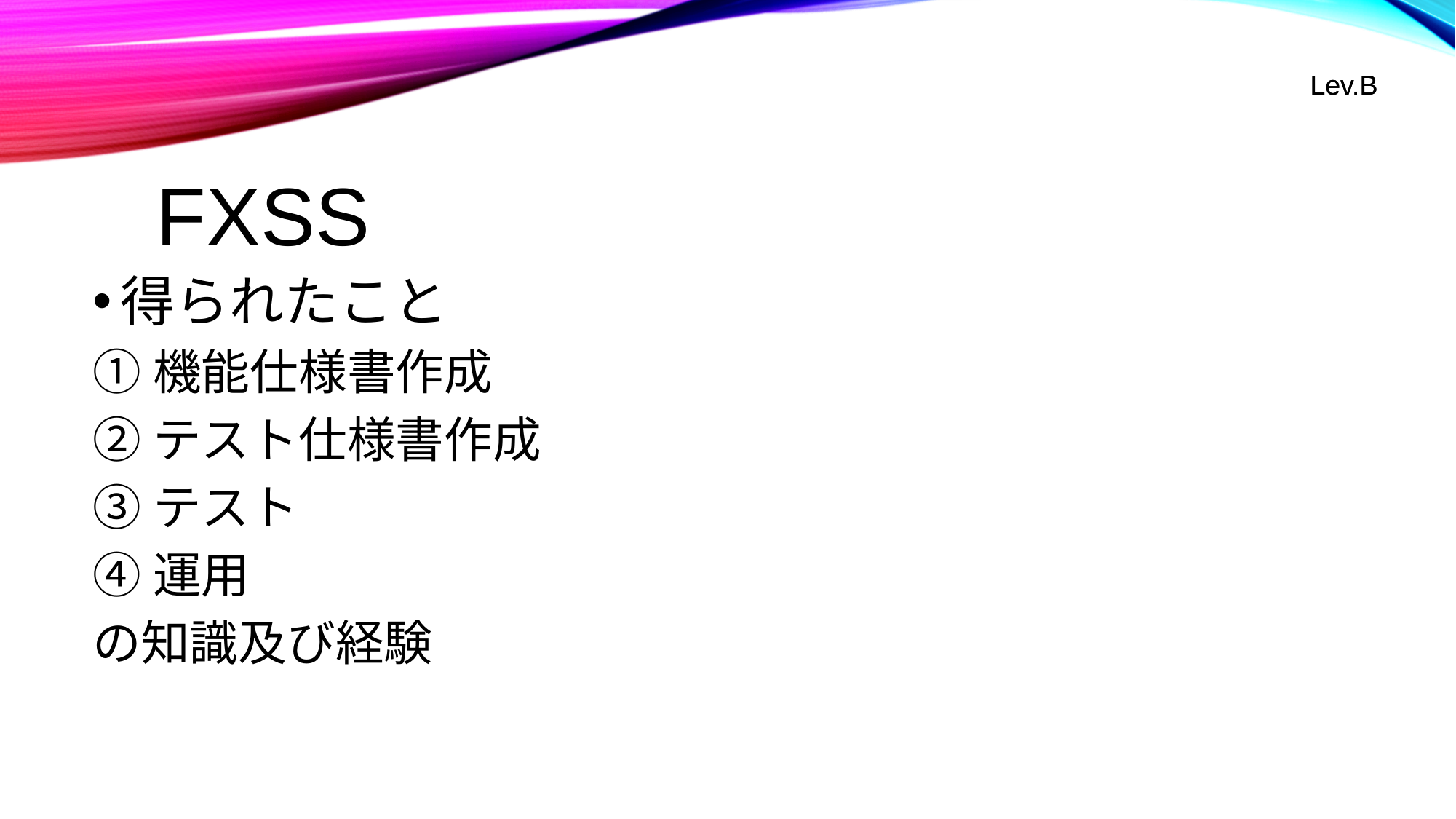

FXSS
得られたこと
①機能仕様書作成
②テスト仕様書作成
③テスト
④運用
の知識及び経験